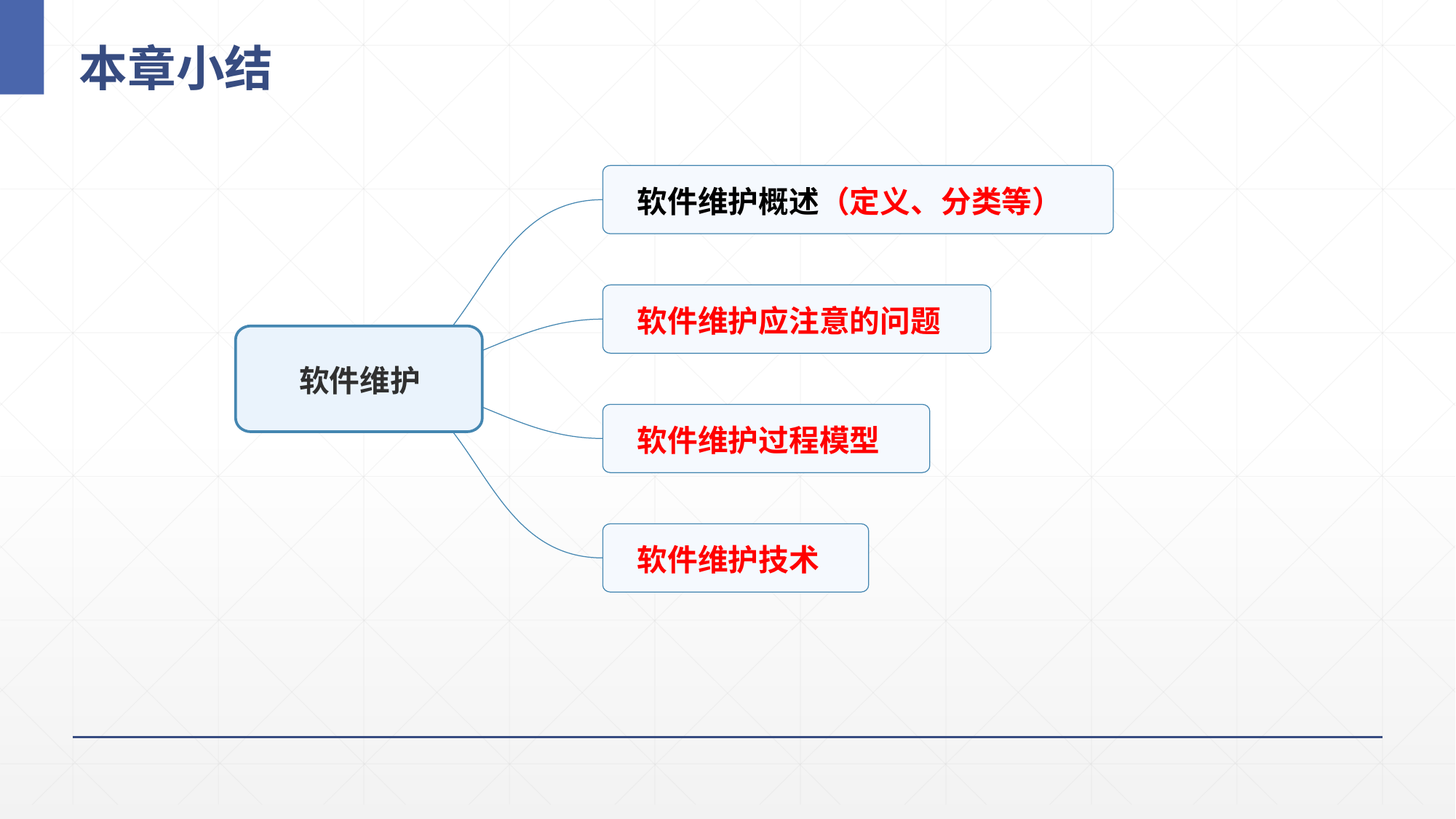

# 本章小结
软件维护概述（定义、分类等）
软件维护应注意的问题

软件维护

软件维护过程模型

软件维护技术